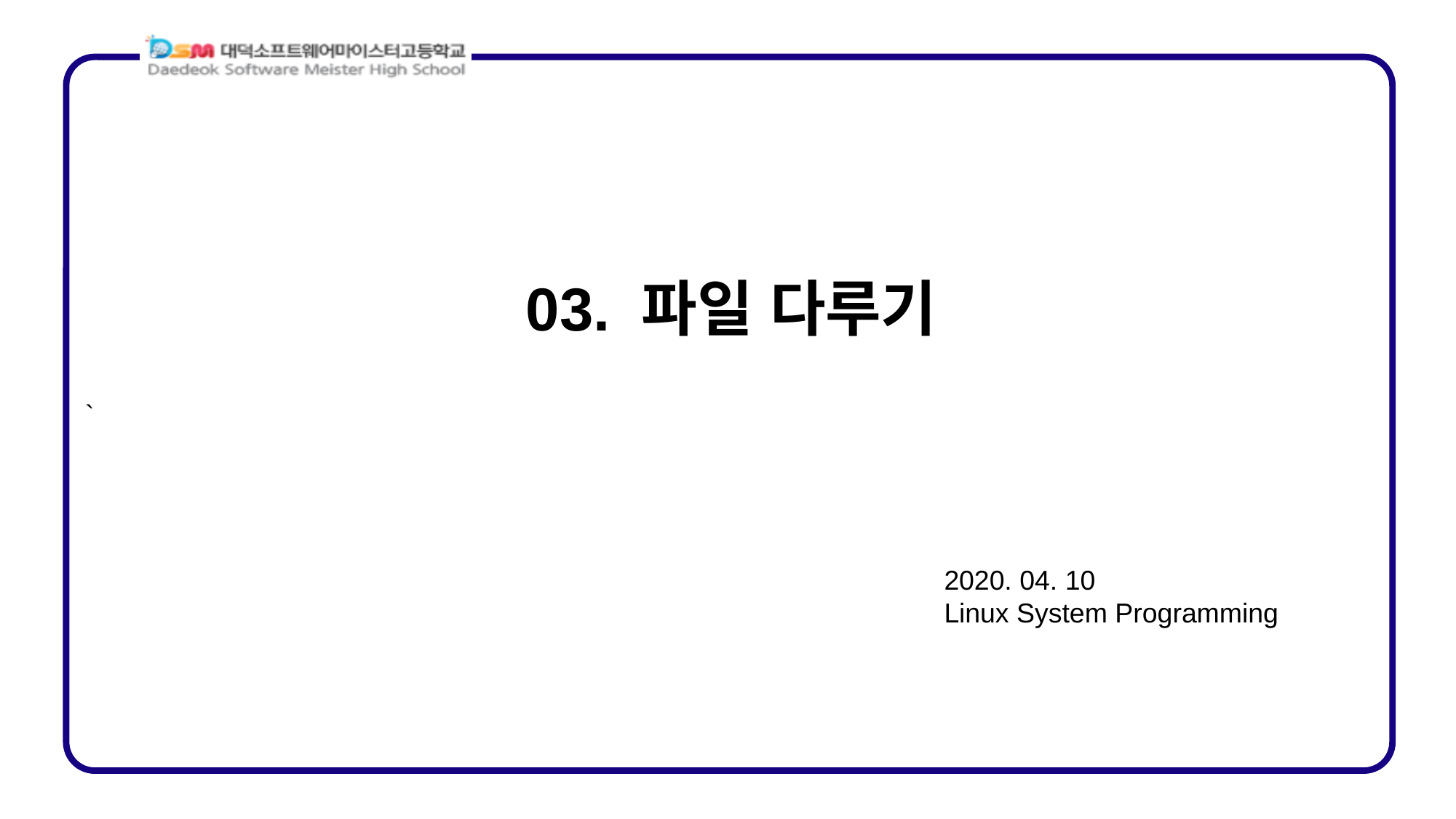

03. 파일 다루기
2020. 04. 10
Linux System Programming